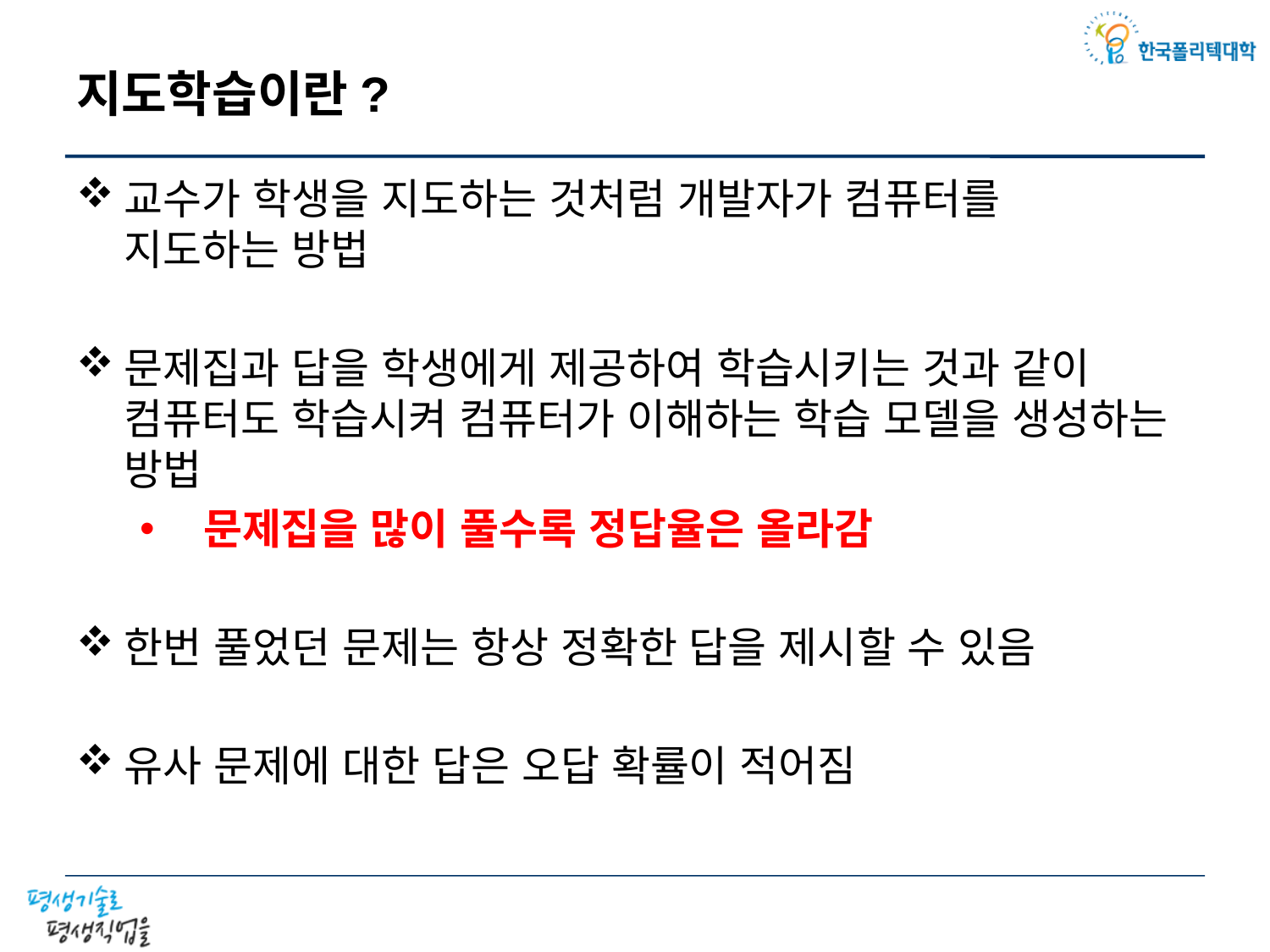

# 지도학습이란?
교수가 학생을 지도하는 것처럼 개발자가 컴퓨터를
지도하는 방법

문제집과 답을 학생에게 제공하여 학습시키는 것과 같이
컴퓨터도 학습시켜 컴퓨터가 이해하는 학습 모델을 생성하는 방법
문제집을 많이 풀수록 정답율은 올라감

한번 풀었던 문제는 항상 정확한 답을 제시할 수 있음

유사 문제에 대한 답은 오답 확률이 적어짐